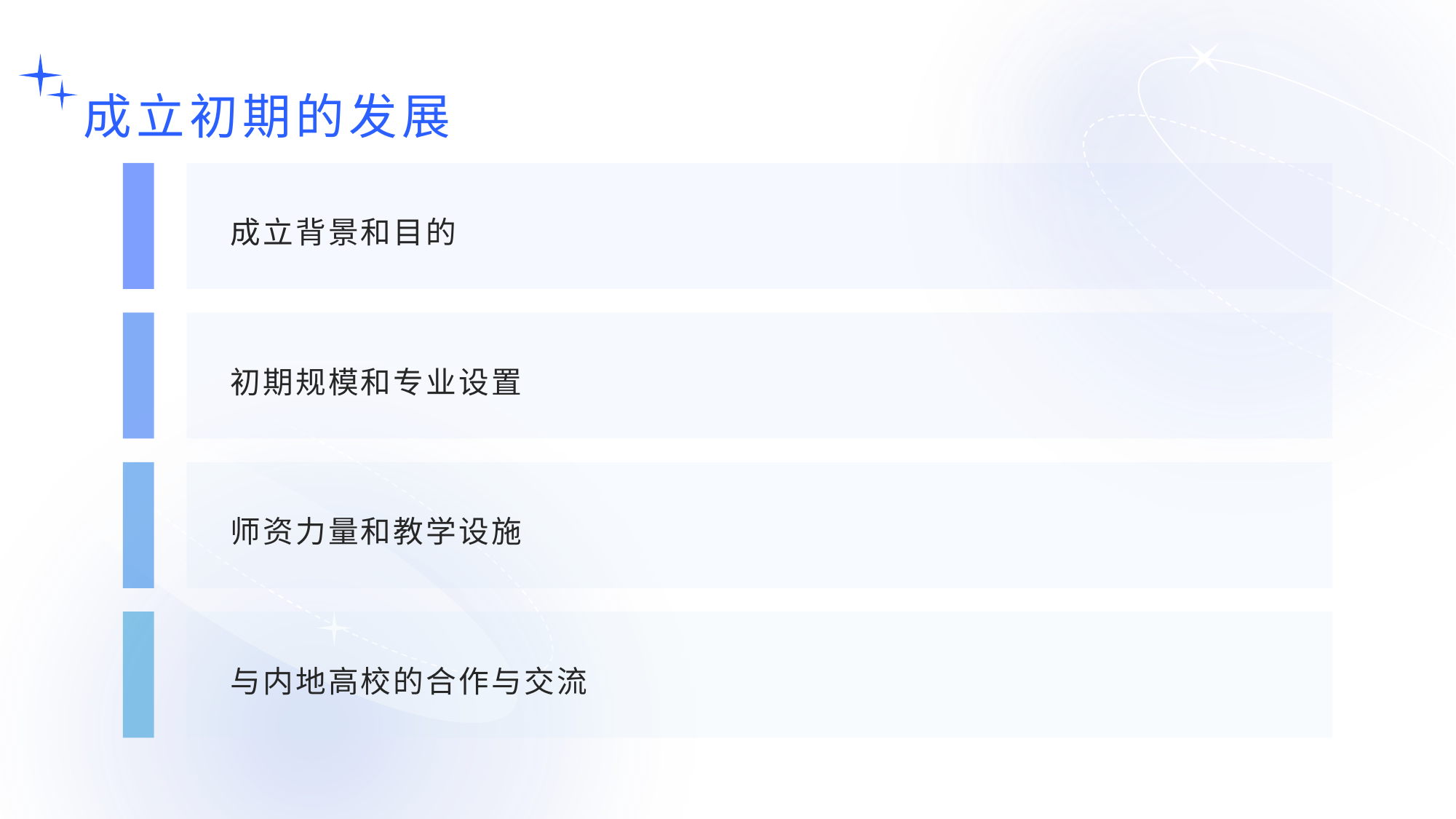

成立初期的发展

成立背景和目的

初期规模和专业设置

师资力量和教学设施

与内地高校的合作与交流